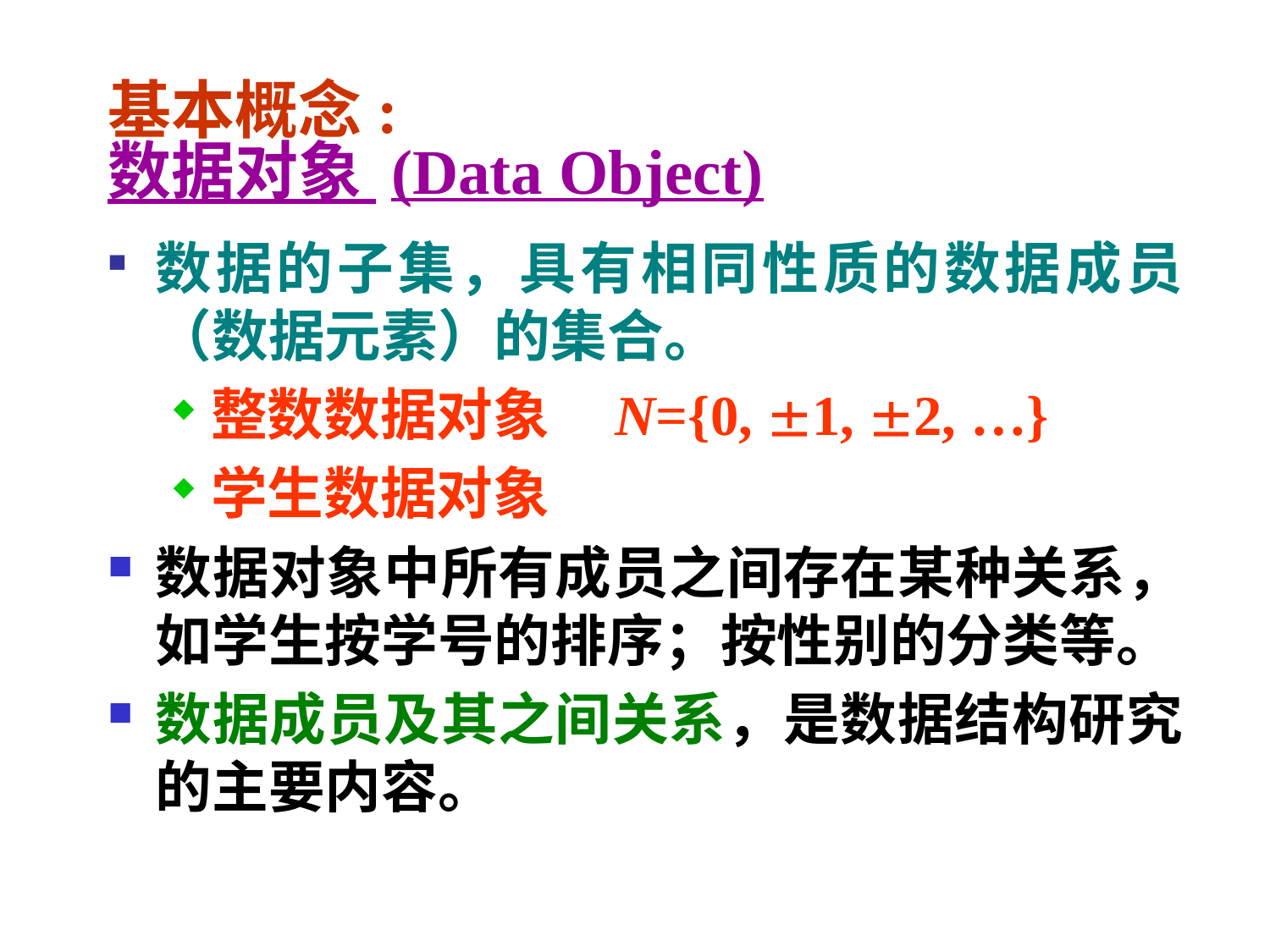

# 基本概念: 数据对象 (Data Object)
数据的子集，具有相同性质的数据成员（数据元素）的集合。
整数数据对象    N={0, ±1, ±2, …}
学生数据对象
数据对象中所有成员之间存在某种关系，如学生按学号的排序；按性别的分类等。
数据成员及其之间关系，是数据结构研究的主要内容。
18